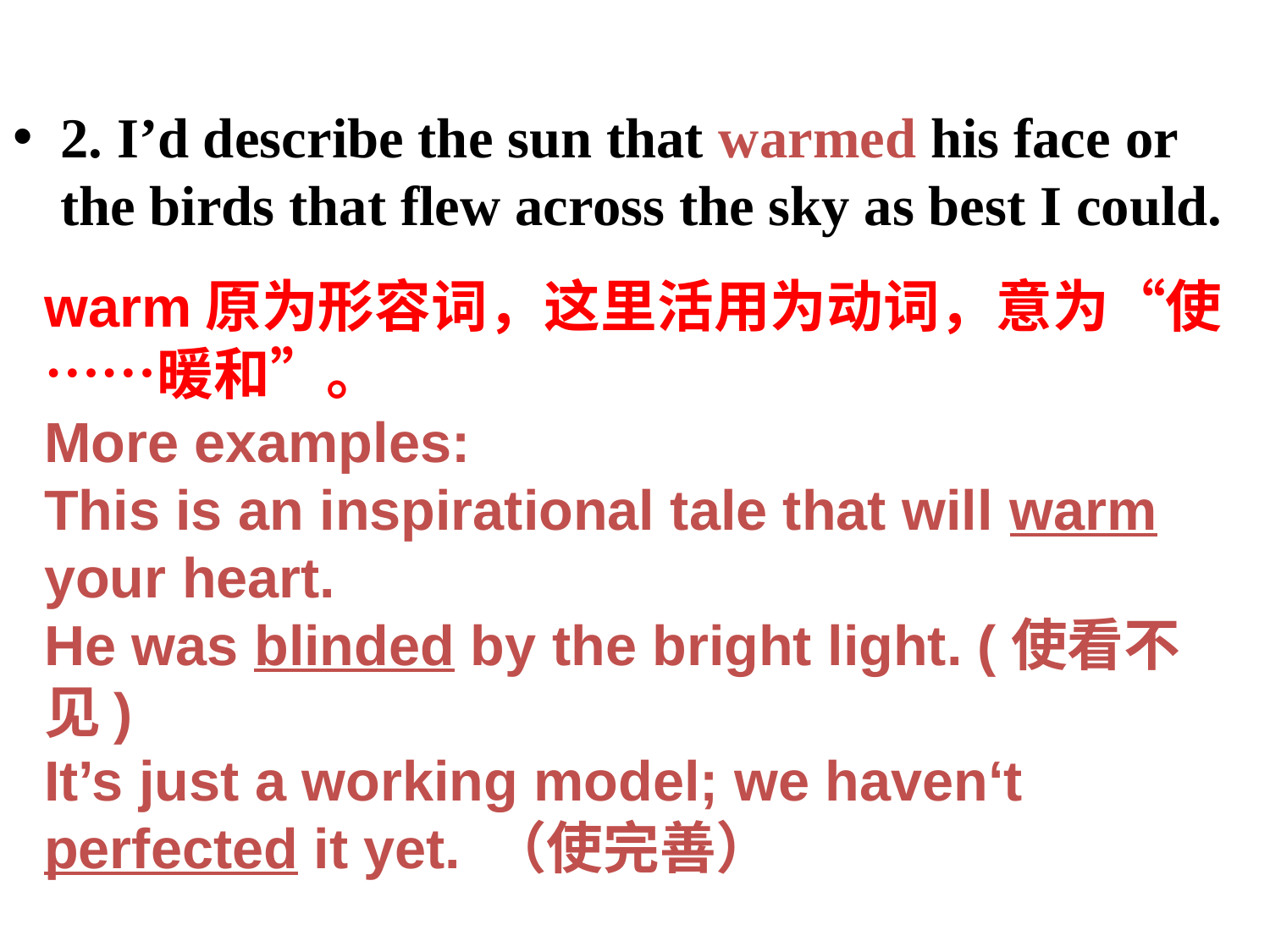

IV. Language study
2. I’d describe the sun that warmed his face or the birds that flew across the sky as best I could.
warm原为形容词，这里活用为动词，意为“使……暖和”。
More examples:
This is an inspirational tale that will warm your heart.
He was blinded by the bright light. (使看不见)
It’s just a working model; we haven‘t perfected it yet. （使完善）